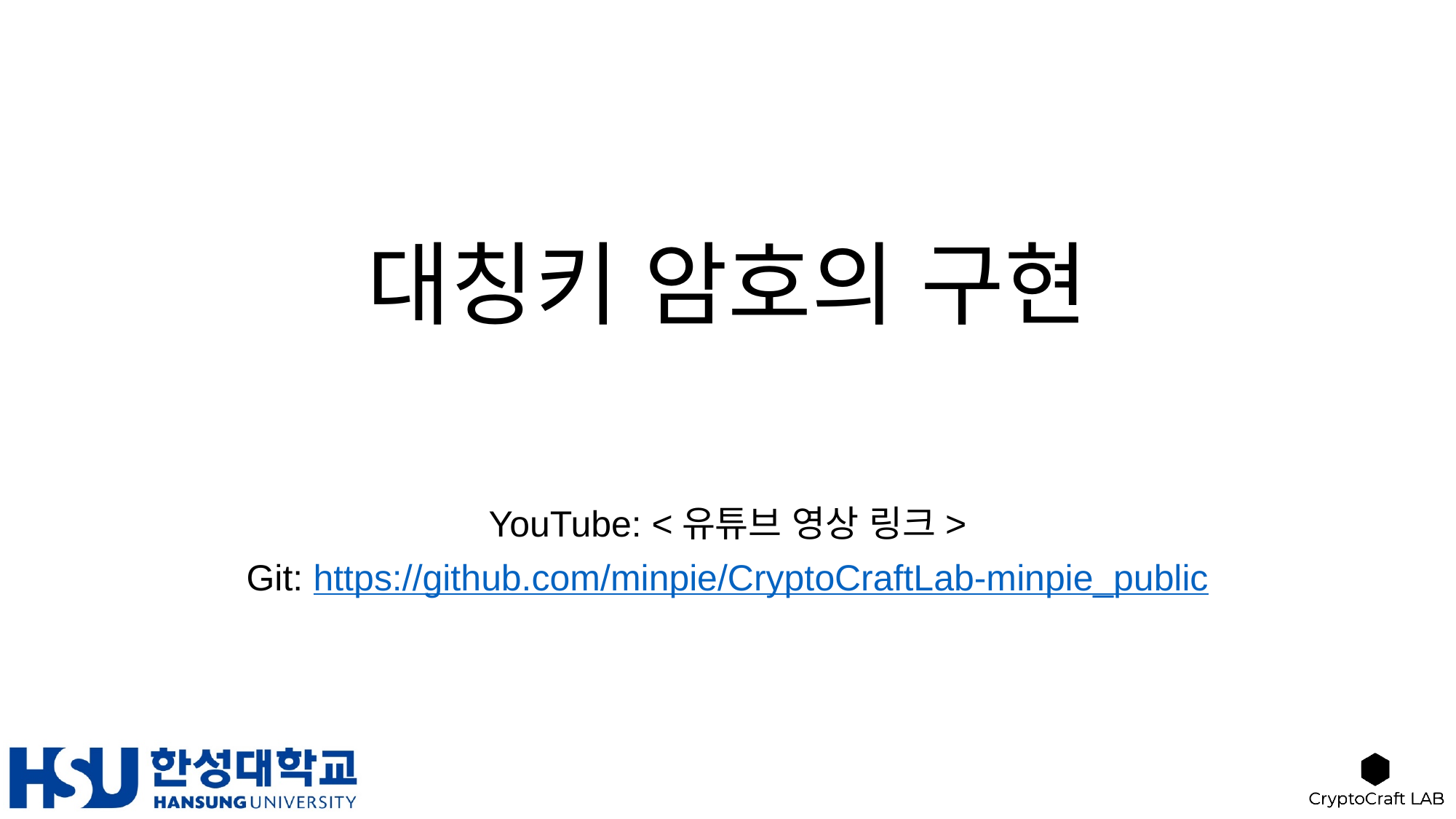

# 대칭키 암호의 구현
YouTube: <유튜브 영상 링크>
Git: https://github.com/minpie/CryptoCraftLab-minpie_public